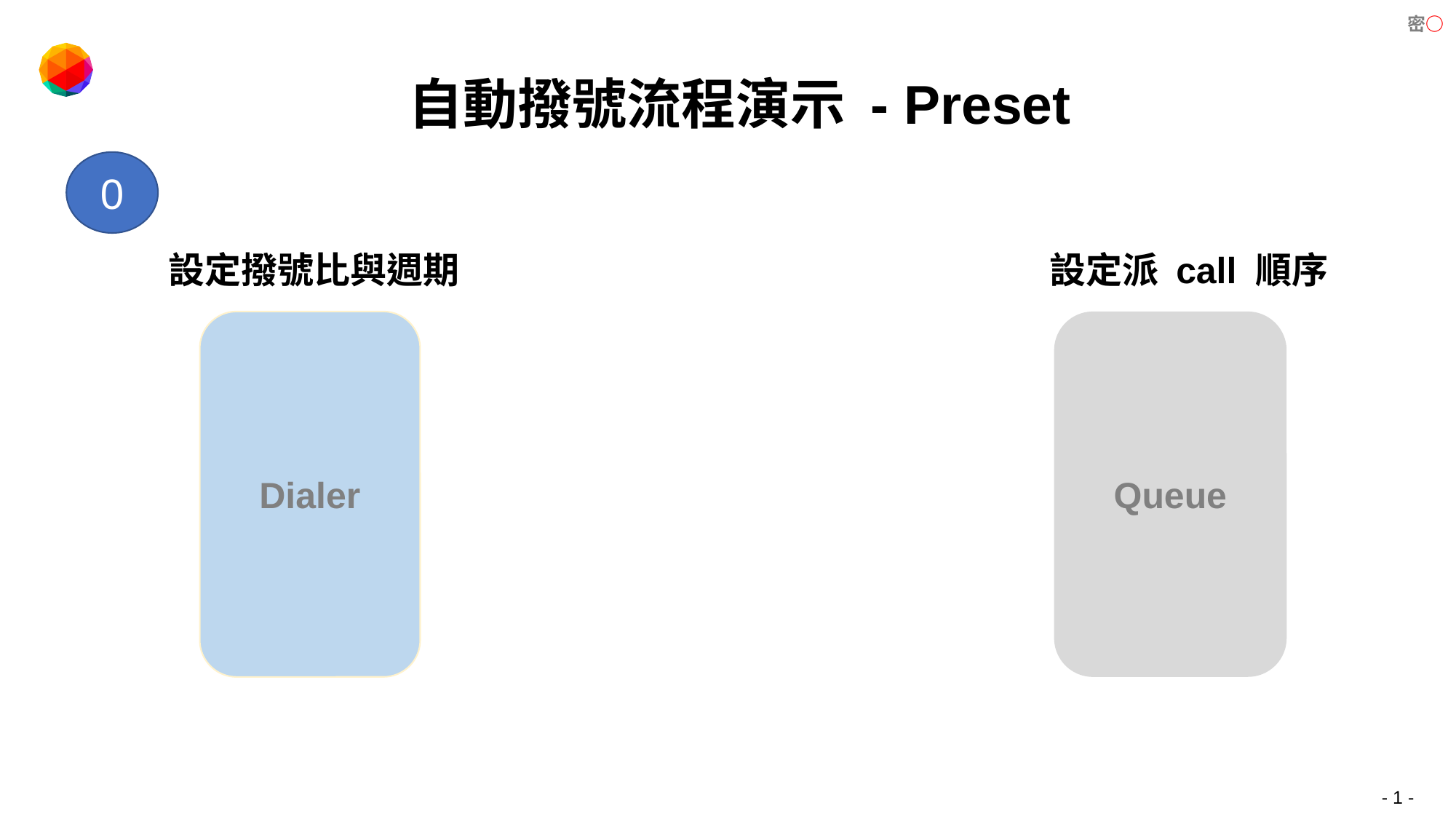

#
自動撥號流程演示 - Preset
0
設定派 call 順序
設定撥號比與週期
Dialer
Queue